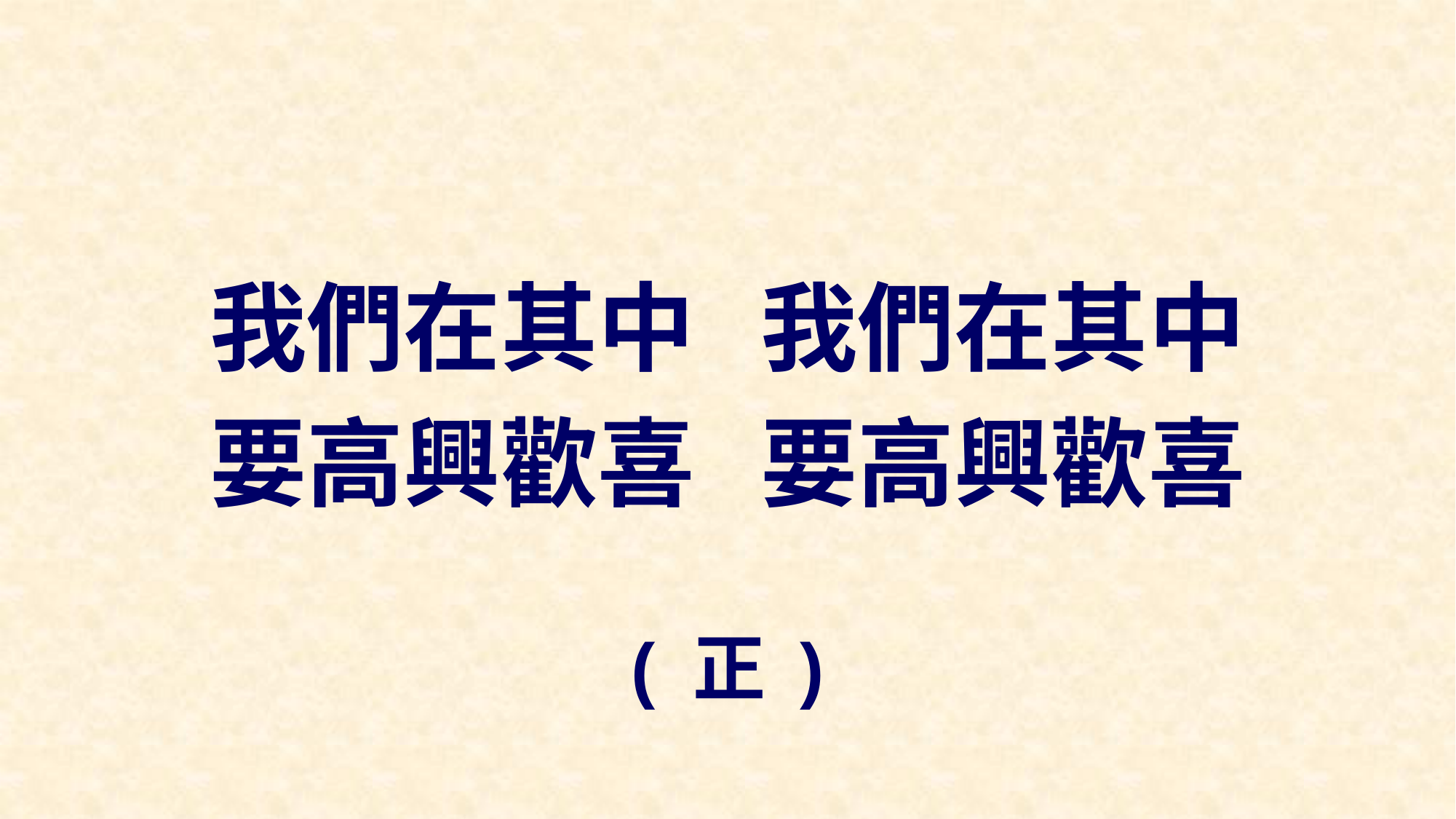

我們在其中   我們在其中
要高興歡喜   要高興歡喜
( 正 )